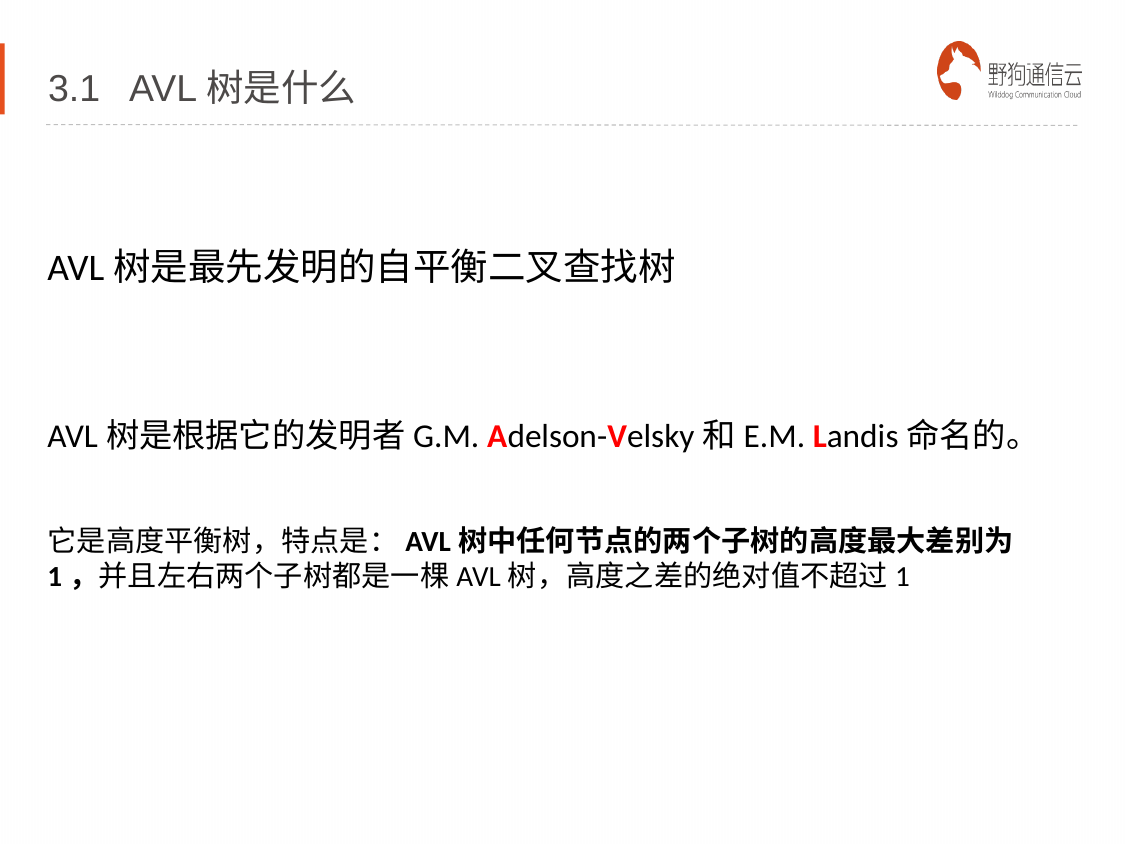

# 3.1   AVL树是什么
AVL树是最先发明的自平衡二叉查找树
AVL树是根据它的发明者G.M. Adelson-Velsky和E.M. Landis命名的。

它是高度平衡树，特点是：AVL树中任何节点的两个子树的高度最大差别为1，并且左右两个子树都是一棵AVL树，高度之差的绝对值不超过1